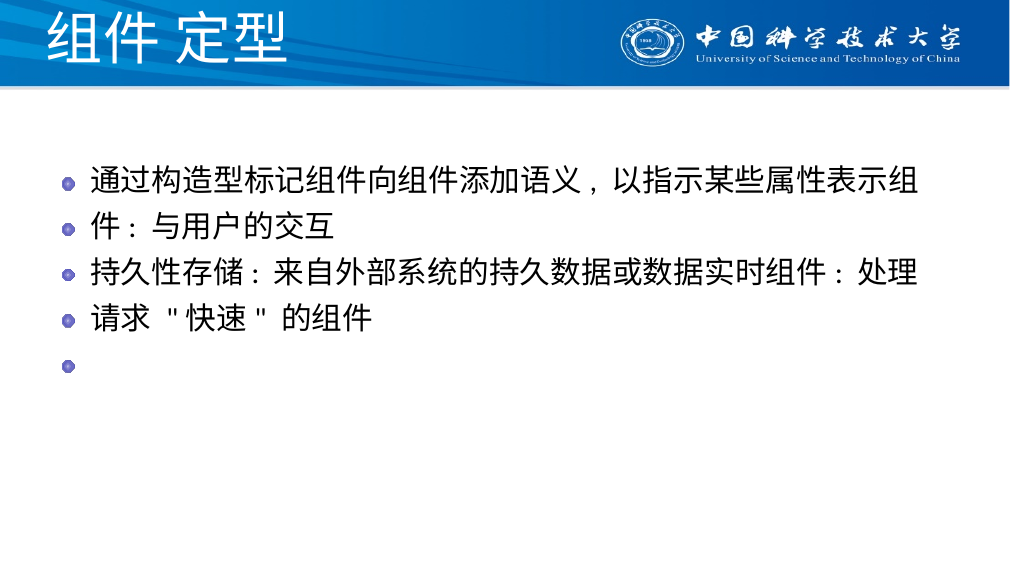

# 组件 定型
通过构造型标记组件向组件添加语义, 以指示某些属性表示组件: 与用户的交互
持久性存储: 来自外部系统的持久数据或数据实时组件: 处理请求 "快速" 的组件